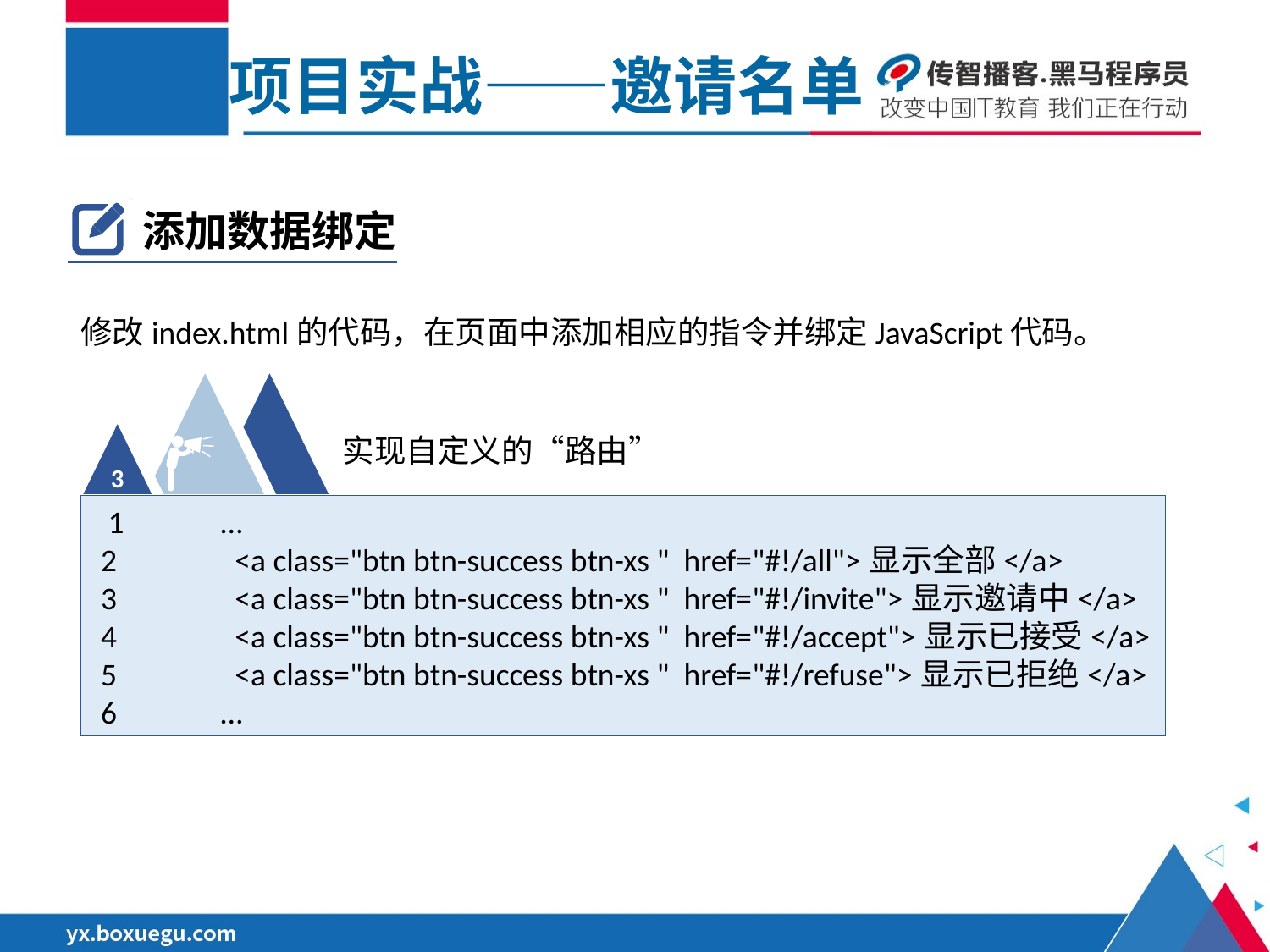

项目实战——邀请名单
添加数据绑定

修改index.html的代码，在页面中添加相应的指令并绑定JavaScript代码。

3
实现自定义的“路由”

  1	…
 2	  <a class="btn btn-success btn-xs "  href="#!/all">显示全部</a>
 3	  <a class="btn btn-success btn-xs "  href="#!/invite">显示邀请中</a>
 4	  <a class="btn btn-success btn-xs "  href="#!/accept">显示已接受</a>
 5	  <a class="btn btn-success btn-xs "  href="#!/refuse">显示已拒绝</a>
 6	…